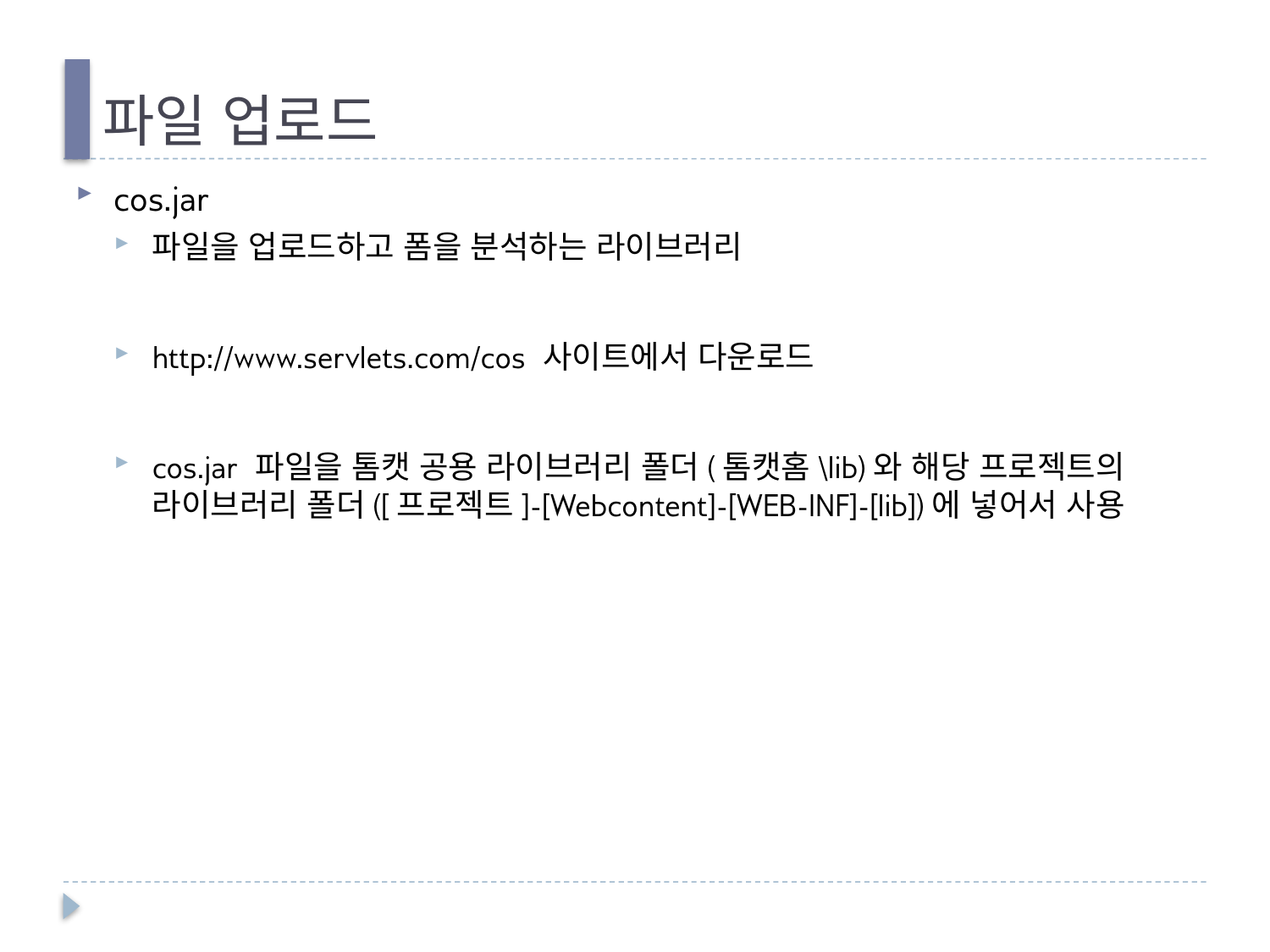

# 파일 업로드
cos.jar
파일을 업로드하고 폼을 분석하는 라이브러리

http://www.servlets.com/cos 사이트에서 다운로드

cos.jar 파일을 톰캣 공용 라이브러리 폴더(톰캣홈\lib)와 해당 프로젝트의 라이브러리 폴더([프로젝트]-[Webcontent]-[WEB-INF]-[lib])에 넣어서 사용